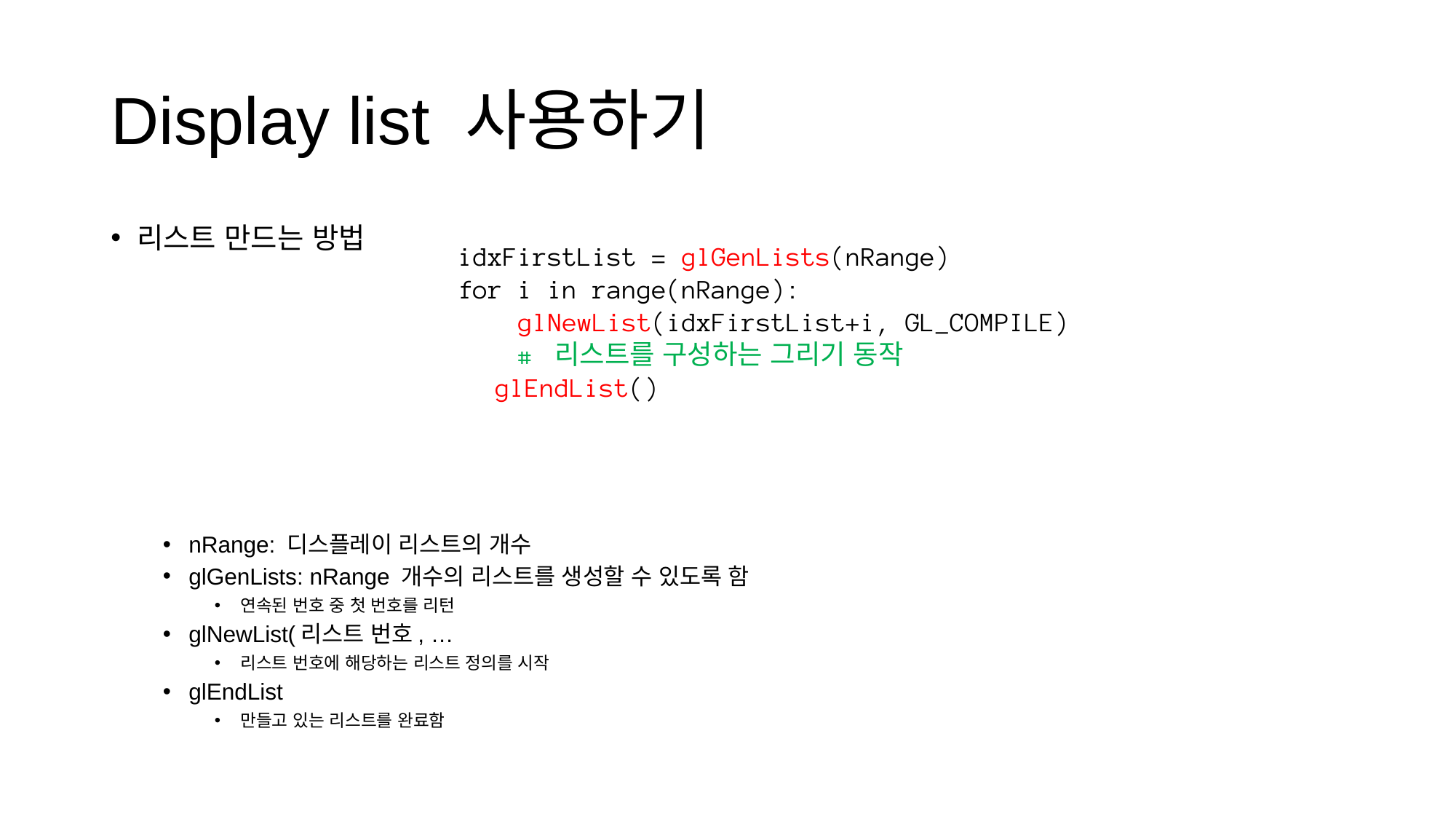

# Display list 사용하기
리스트 만드는 방법

nRange: 디스플레이 리스트의 개수
glGenLists: nRange 개수의 리스트를 생성할 수 있도록 함
연속된 번호 중 첫 번호를 리턴
glNewList(리스트 번호, …
리스트 번호에 해당하는 리스트 정의를 시작
glEndList
만들고 있는 리스트를 완료함
idxFirstList = glGenLists(nRange)
for i in range(nRange):
    glNewList(idxFirstList+i, GL_COMPILE)
    # 리스트를 구성하는 그리기 동작
    glEndList()